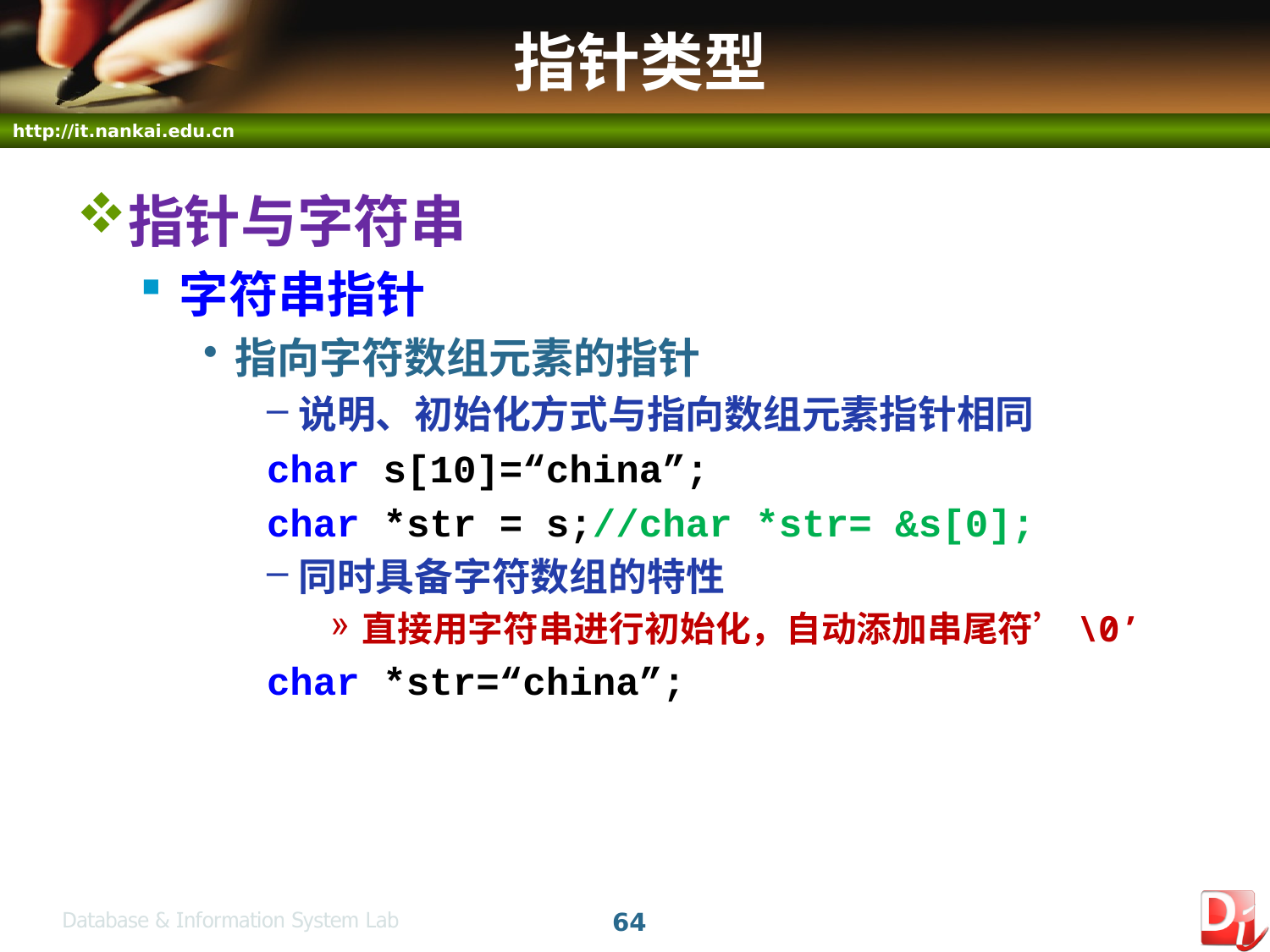

# 指针类型
指针与字符串
字符串指针
指向字符数组元素的指针
说明、初始化方式与指向数组元素指针相同
char s[10]=“china”;
char *str = s;//char *str= &s[0];
同时具备字符数组的特性
直接用字符串进行初始化，自动添加串尾符’\0’
char *str=“china”;
64
Database & Information System Lab